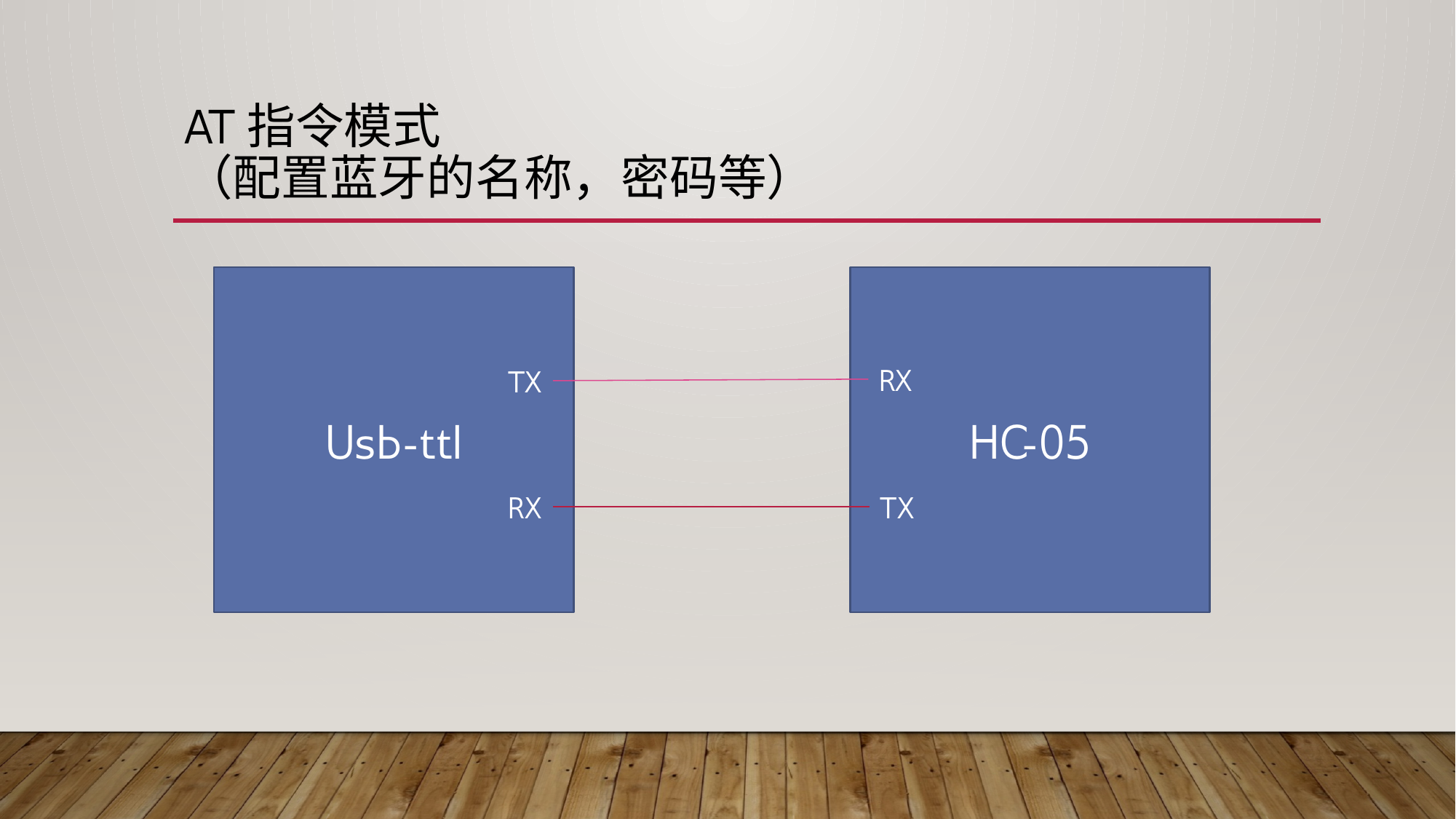

# AT指令模式 （配置蓝牙的名称，密码等）
HC-05
Usb-ttl
RX
TX
RX
TX